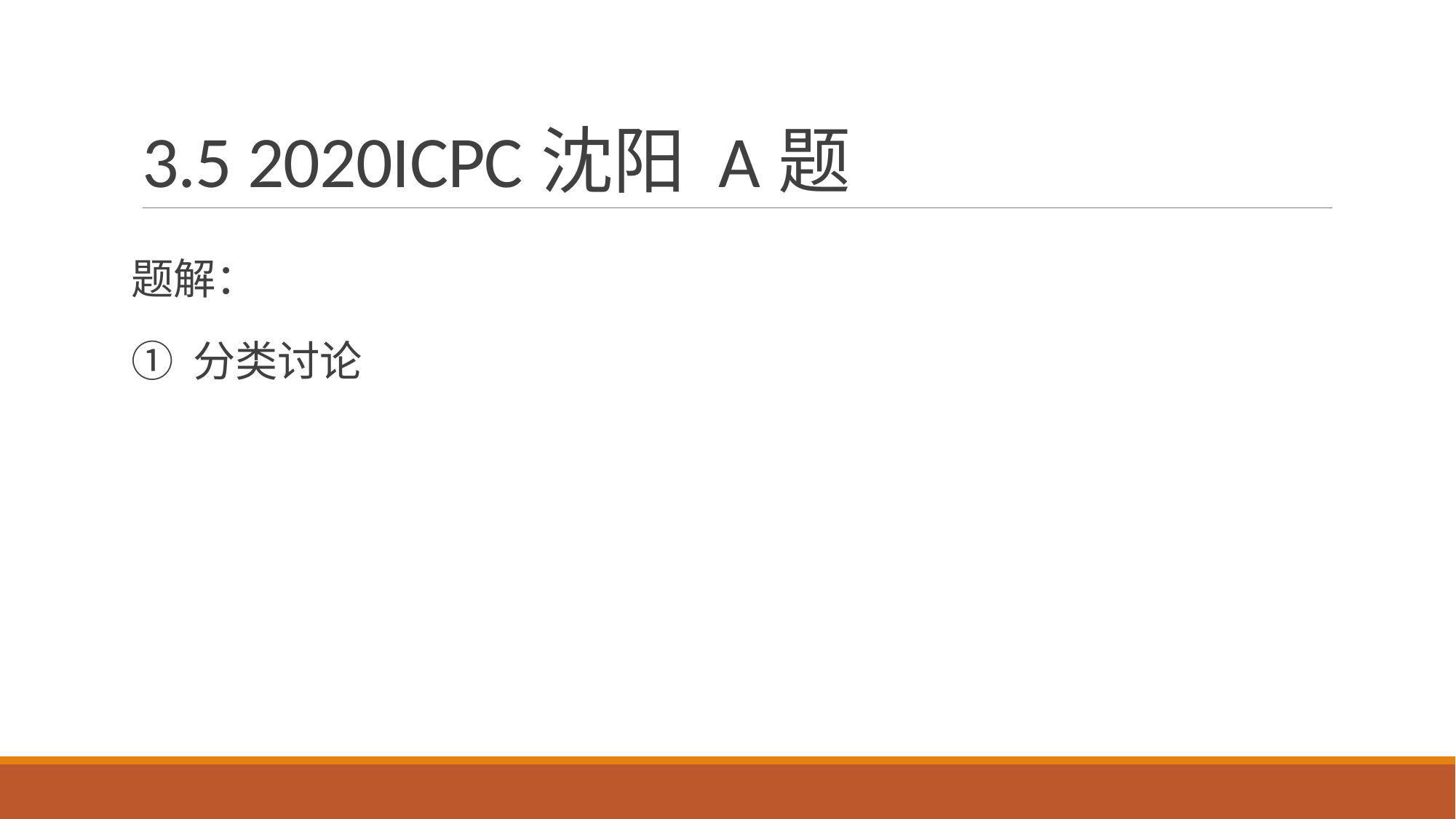

# 3.5 2020ICPC沈阳 A题
题解：
① 分类讨论